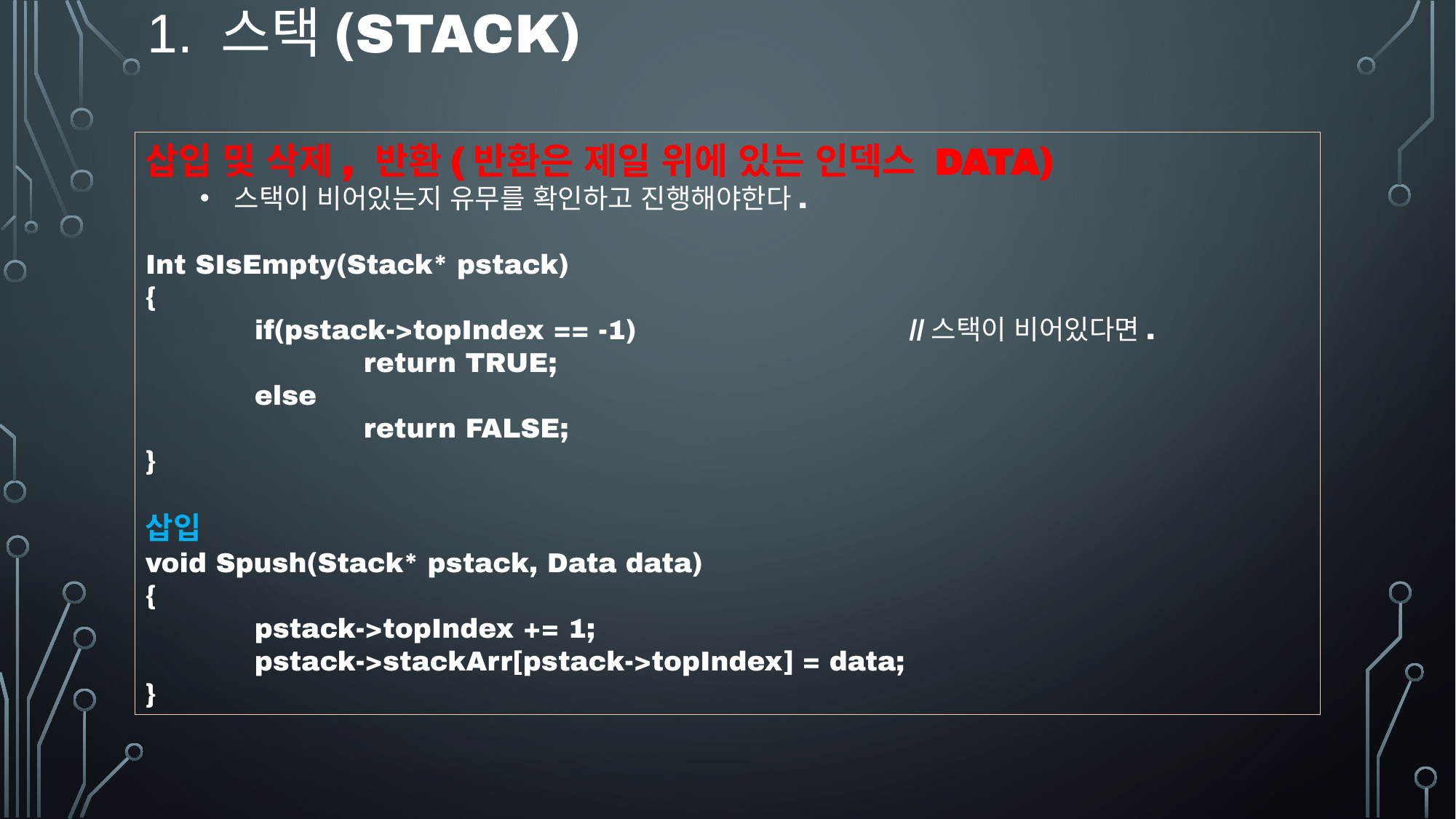

# 1. 스택(Stack)
삽입 및 삭제, 반환(반환은 제일 위에 있는 인덱스 DATA)
스택이 비어있는지 유무를 확인하고 진행해야한다.

Int SIsEmpty(Stack* pstack)
{
	if(pstack->topIndex == -1)			//스택이 비어있다면.
		return TRUE;
	else
		return FALSE;
}

삽입
void Spush(Stack* pstack, Data data)
{
	pstack->topIndex += 1;
	pstack->stackArr[pstack->topIndex] = data;
}